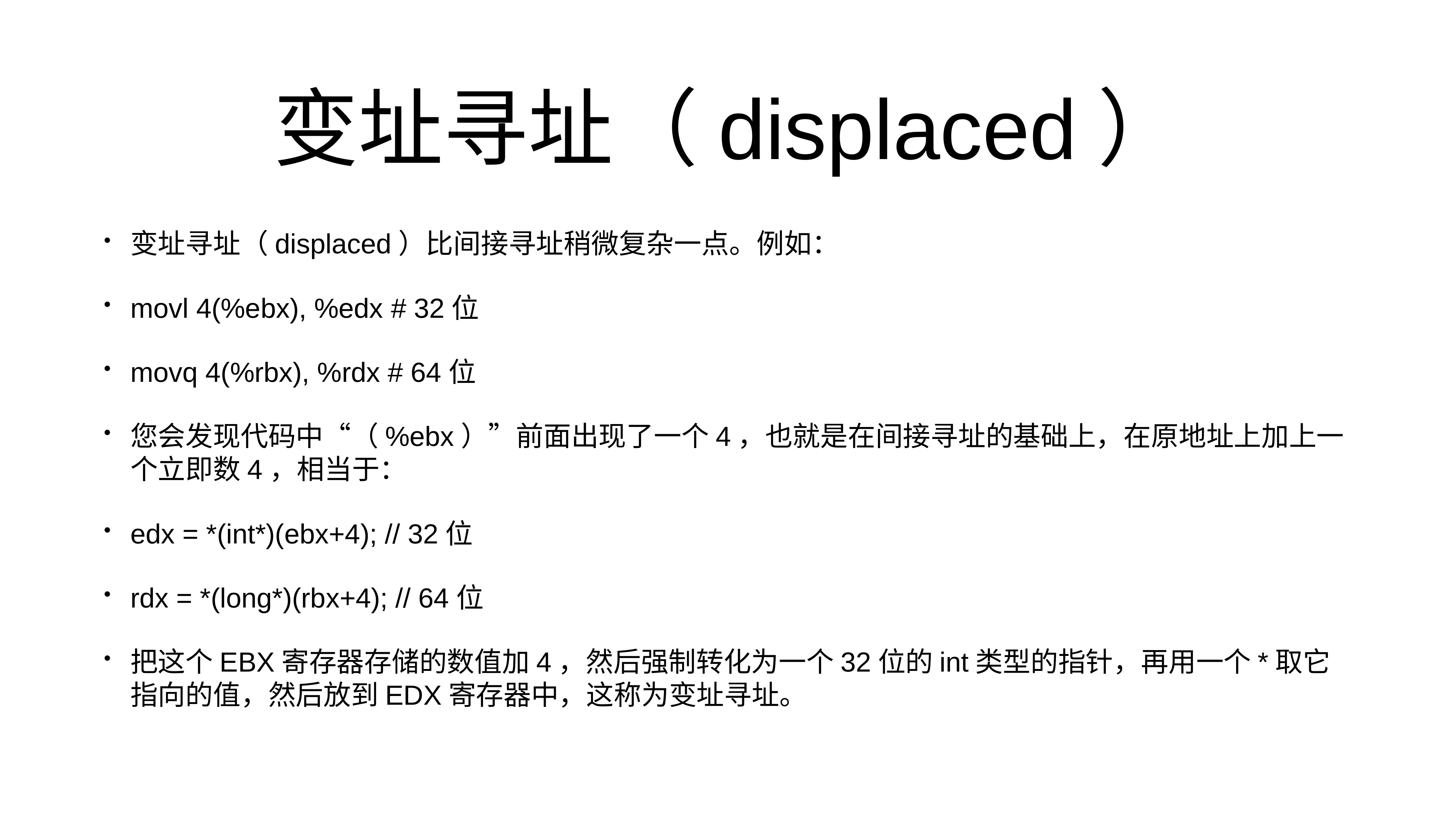

# 变址寻址（displaced）
变址寻址（displaced）比间接寻址稍微复杂一点。例如：
movl 4(%ebx), %edx # 32位
movq 4(%rbx), %rdx # 64位
您会发现代码中“（%ebx）”前面出现了一个4，也就是在间接寻址的基础上，在原地址上加上一个立即数4，相当于：
edx = *(int*)(ebx+4); // 32位
rdx = *(long*)(rbx+4); // 64位
把这个EBX寄存器存储的数值加4，然后强制转化为一个32位的int类型的指针，再用一个*取它指向的值，然后放到EDX寄存器中，这称为变址寻址。